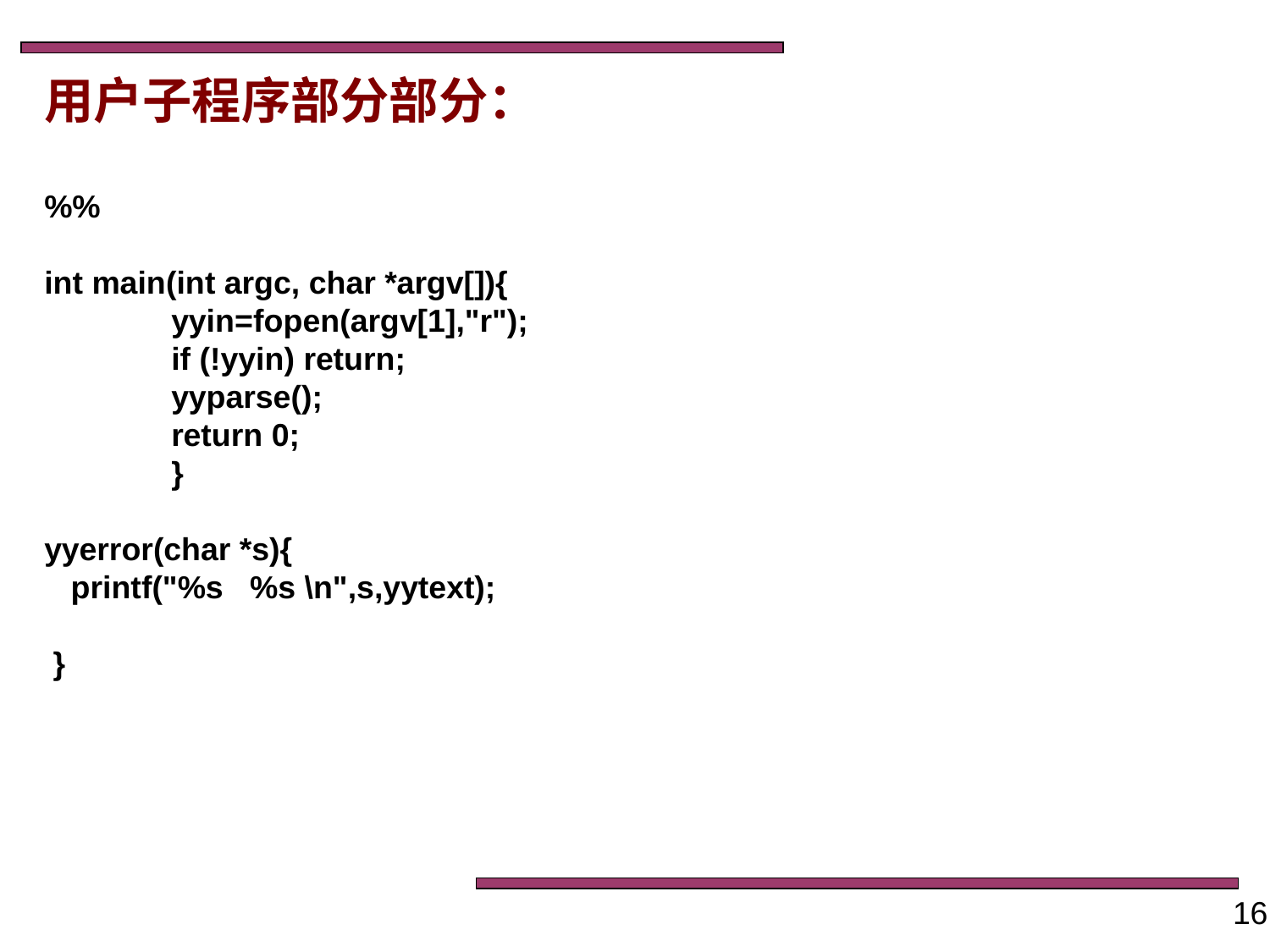

用户子程序部分部分：
%%

int main(int argc, char *argv[]){
	yyin=fopen(argv[1],"r");
	if (!yyin) return;
	yyparse();
	return 0;
	}

yyerror(char *s){
   printf("%s   %s \n",s,yytext);

 }
16